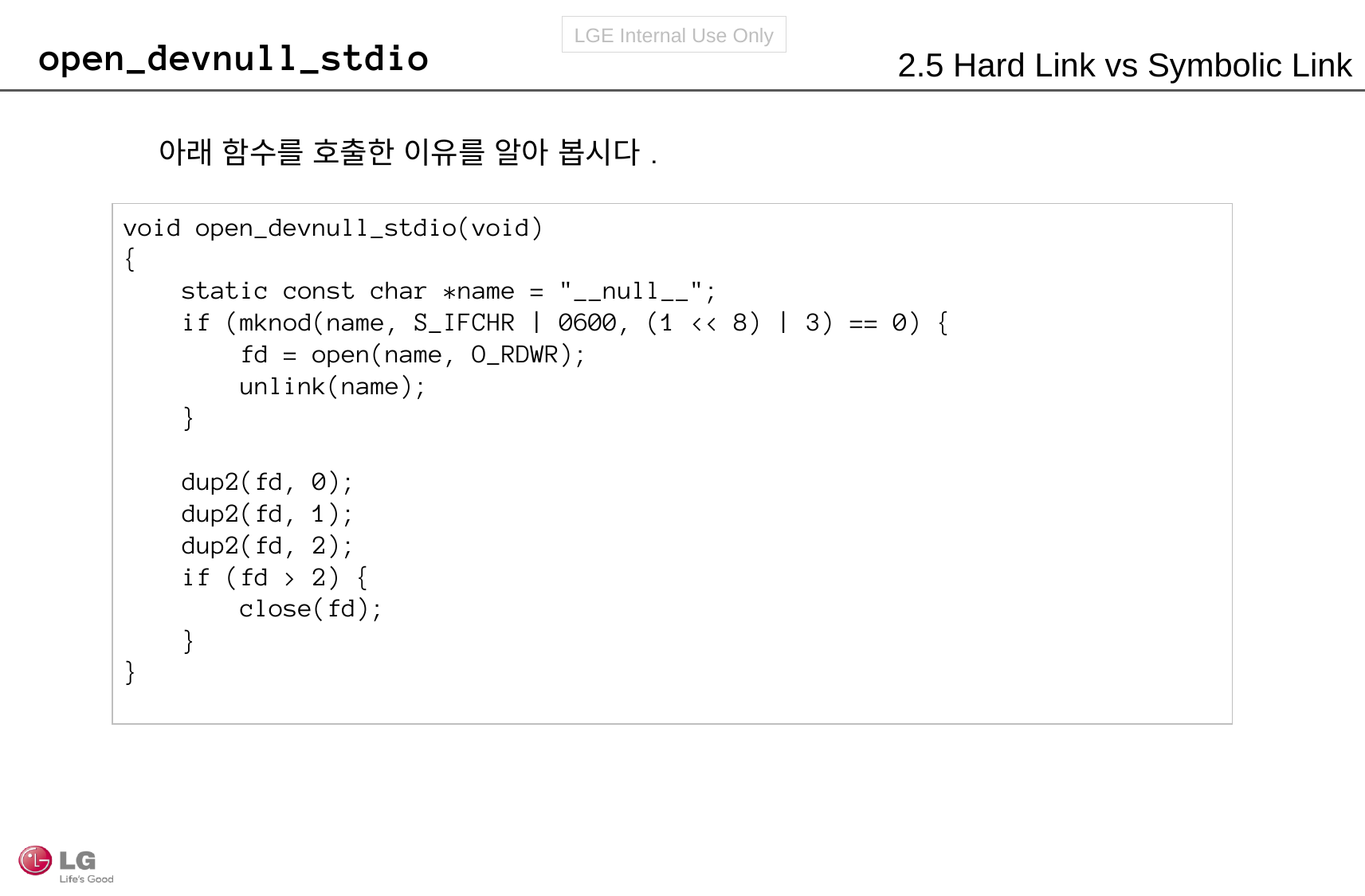

open_devnull_stdio
2.5 Hard Link vs Symbolic Link

아래 함수를 호출한 이유를 알아 봅시다.
void open_devnull_stdio(void)
{
    static const char *name = "__null__";
    if (mknod(name, S_IFCHR | 0600, (1 << 8) | 3) == 0) {
        fd = open(name, O_RDWR);
        unlink(name);
    }

    dup2(fd, 0);
    dup2(fd, 1);
    dup2(fd, 2);
    if (fd > 2) {
        close(fd);
    }
}